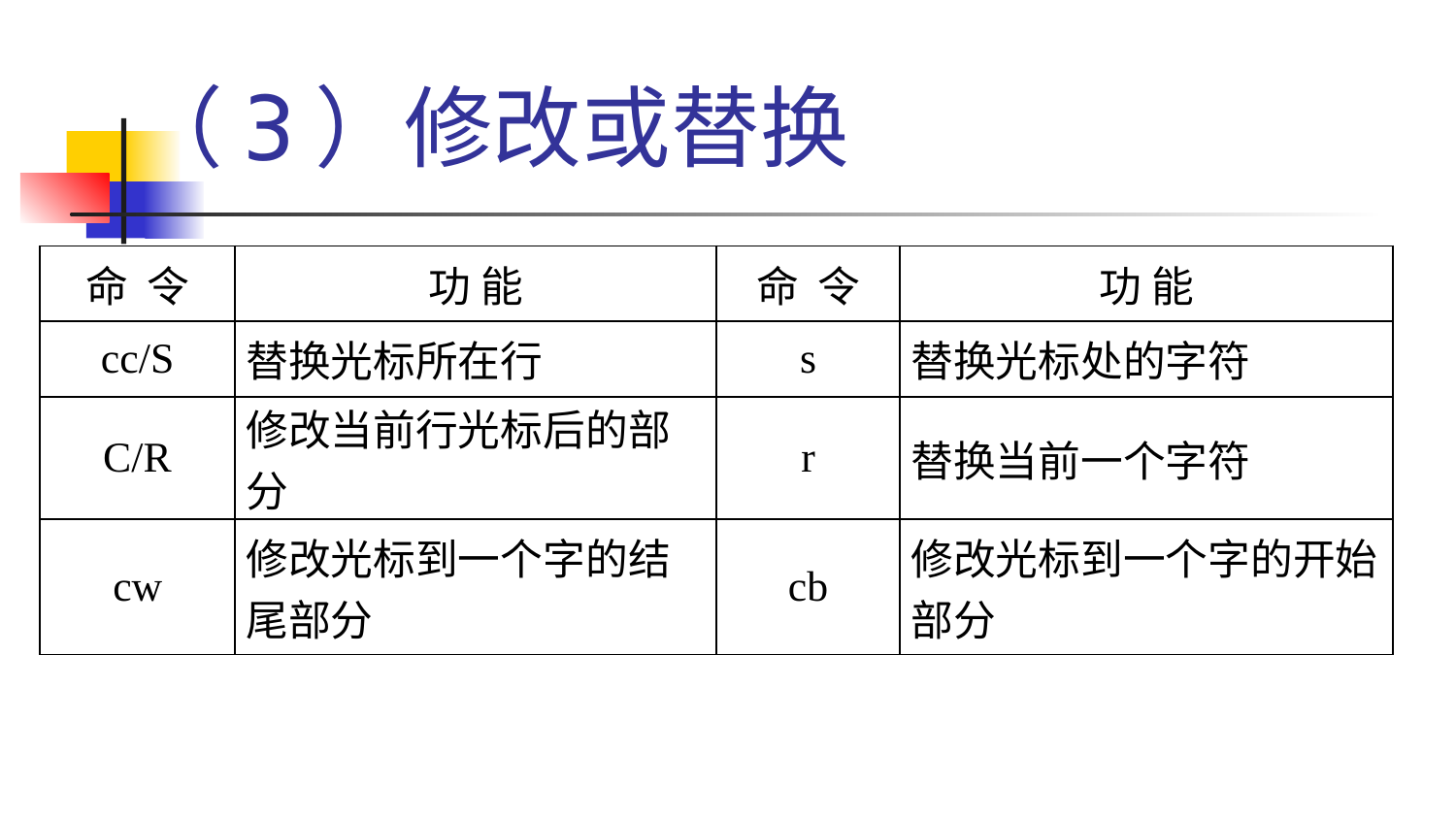

# （3）修改或替换
| 命 令 | 功 能 | 命 令 | 功 能 |
| --- | --- | --- | --- |
| cc/S | 替换光标所在行 | s | 替换光标处的字符 |
| C/R | 修改当前行光标后的部分 | r | 替换当前一个字符 |
| cw | 修改光标到一个字的结尾部分 | cb | 修改光标到一个字的开始部分 |